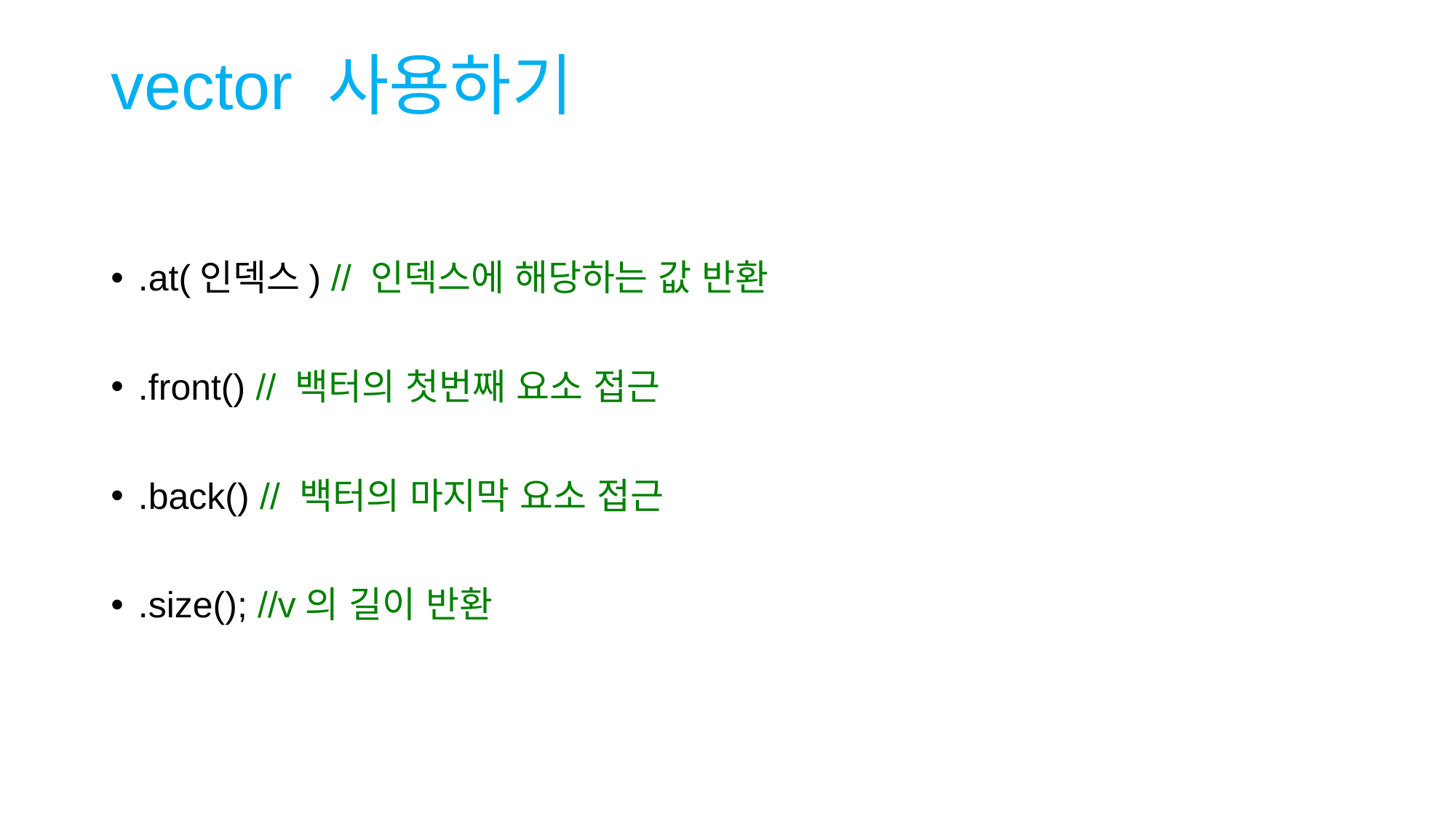

# vector 사용하기

.at(인덱스) // 인덱스에 해당하는 값 반환

.front() // 백터의 첫번째 요소 접근

.back() // 백터의 마지막 요소 접근

.size(); //v의 길이 반환